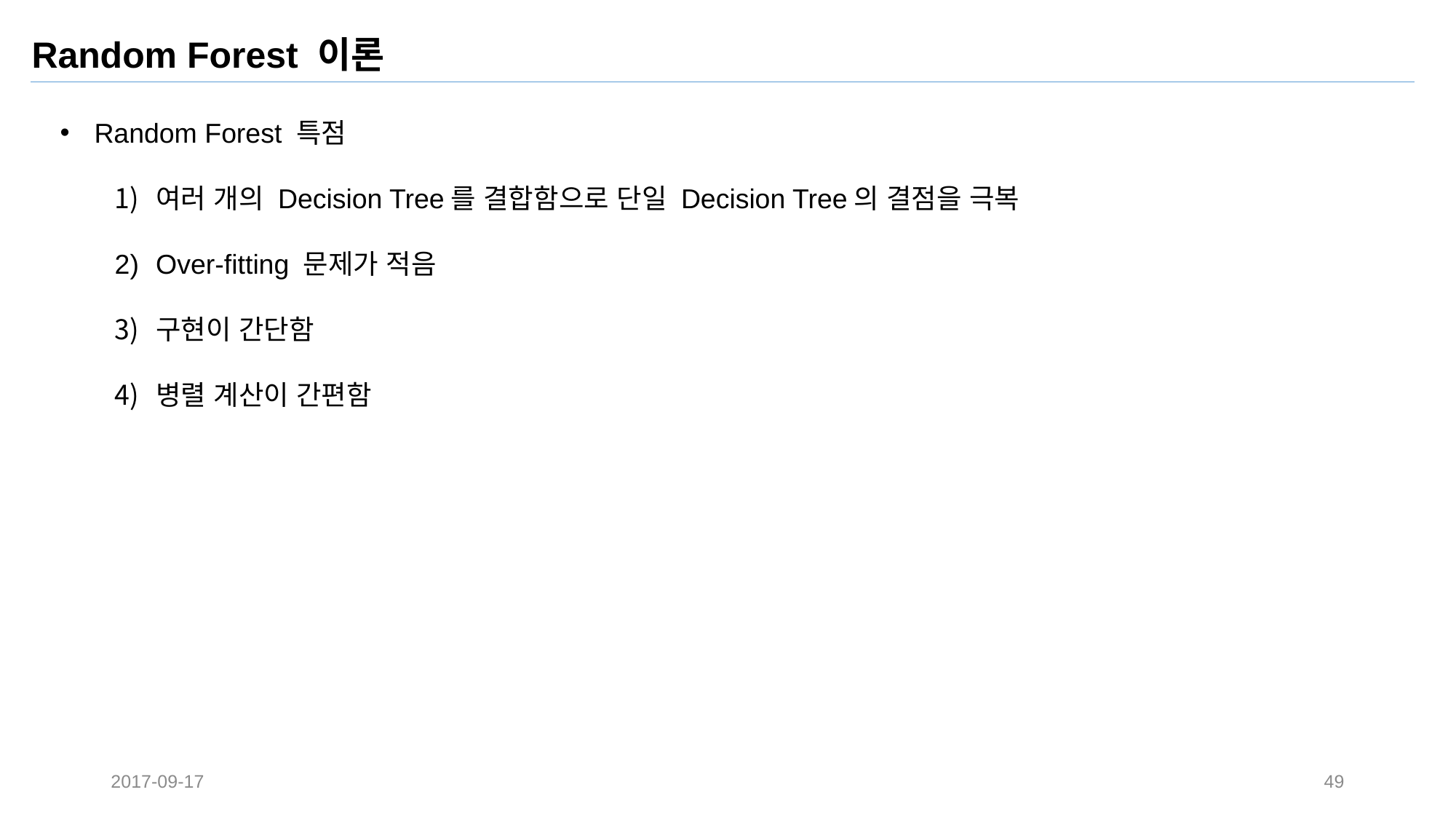

Random Forest 이론
Random Forest 특점

여러 개의 Decision Tree를 결합함으로 단일 Decision Tree의 결점을 극복

Over-fitting 문제가 적음

구현이 간단함

병렬 계산이 간편함
2017-09-17
49